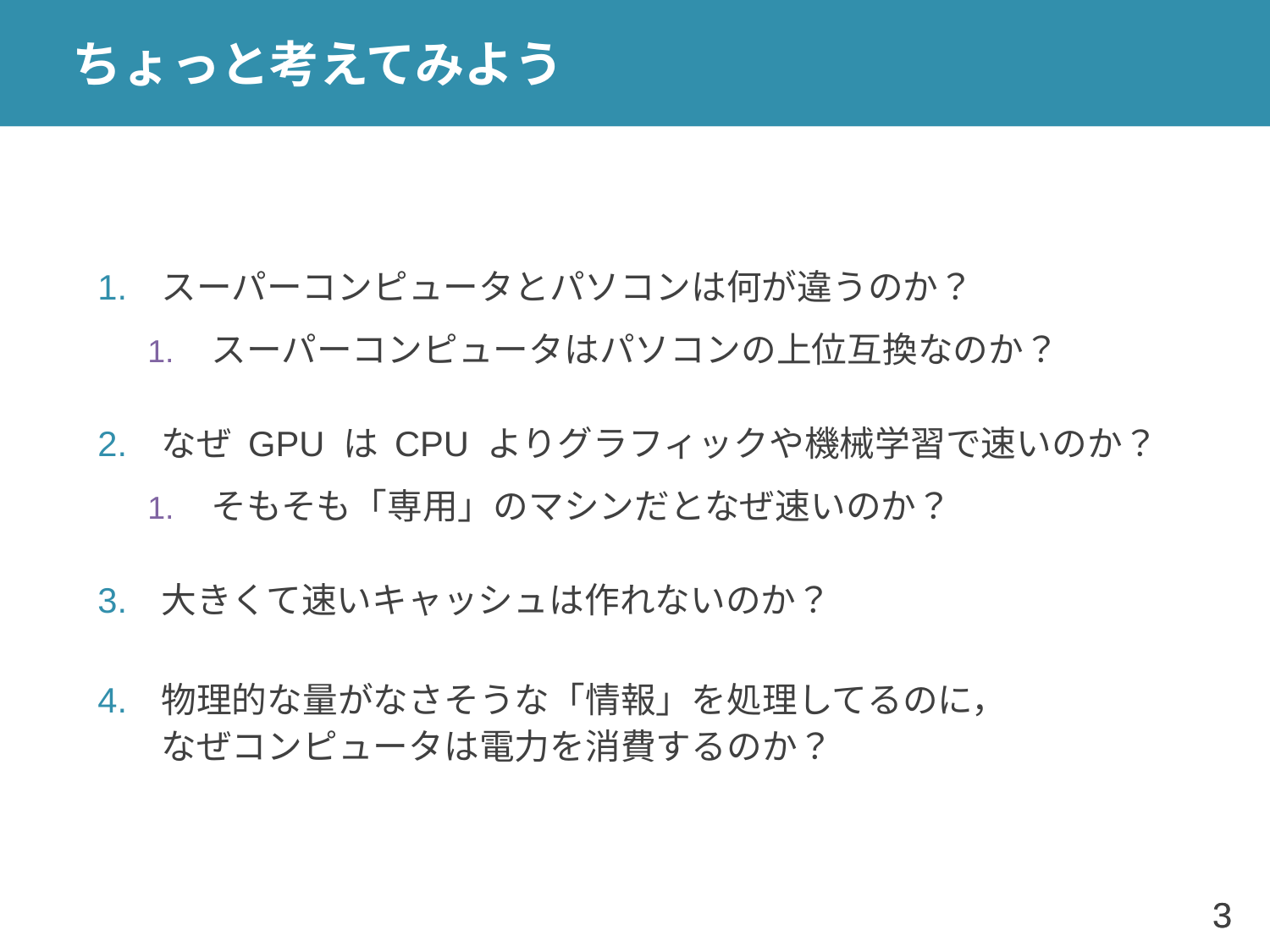

# ちょっと考えてみよう
スーパーコンピュータとパソコンは何が違うのか？
スーパーコンピュータはパソコンの上位互換なのか？
なぜ GPU は CPU よりグラフィックや機械学習で速いのか？
そもそも「専用」のマシンだとなぜ速いのか？
大きくて速いキャッシュは作れないのか？
物理的な量がなさそうな「情報」を処理してるのに，
なぜコンピュータは電力を消費するのか？